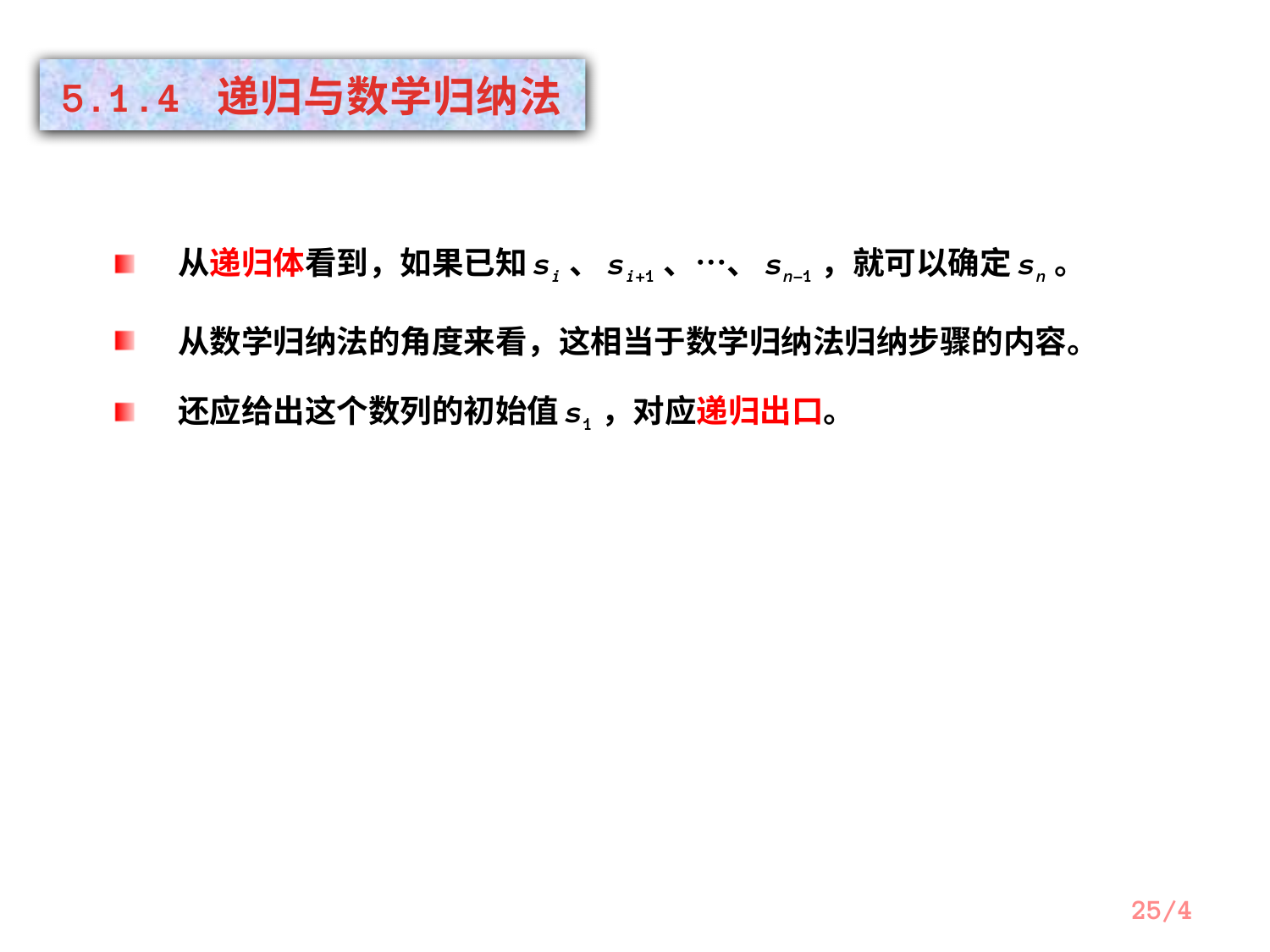

5.1.4 递归与数学归纳法
从递归体看到，如果已知si、si+1、…、sn-1，就可以确定sn。
从数学归纳法的角度来看，这相当于数学归纳法归纳步骤的内容。
还应给出这个数列的初始值s1，对应递归出口。
25/4